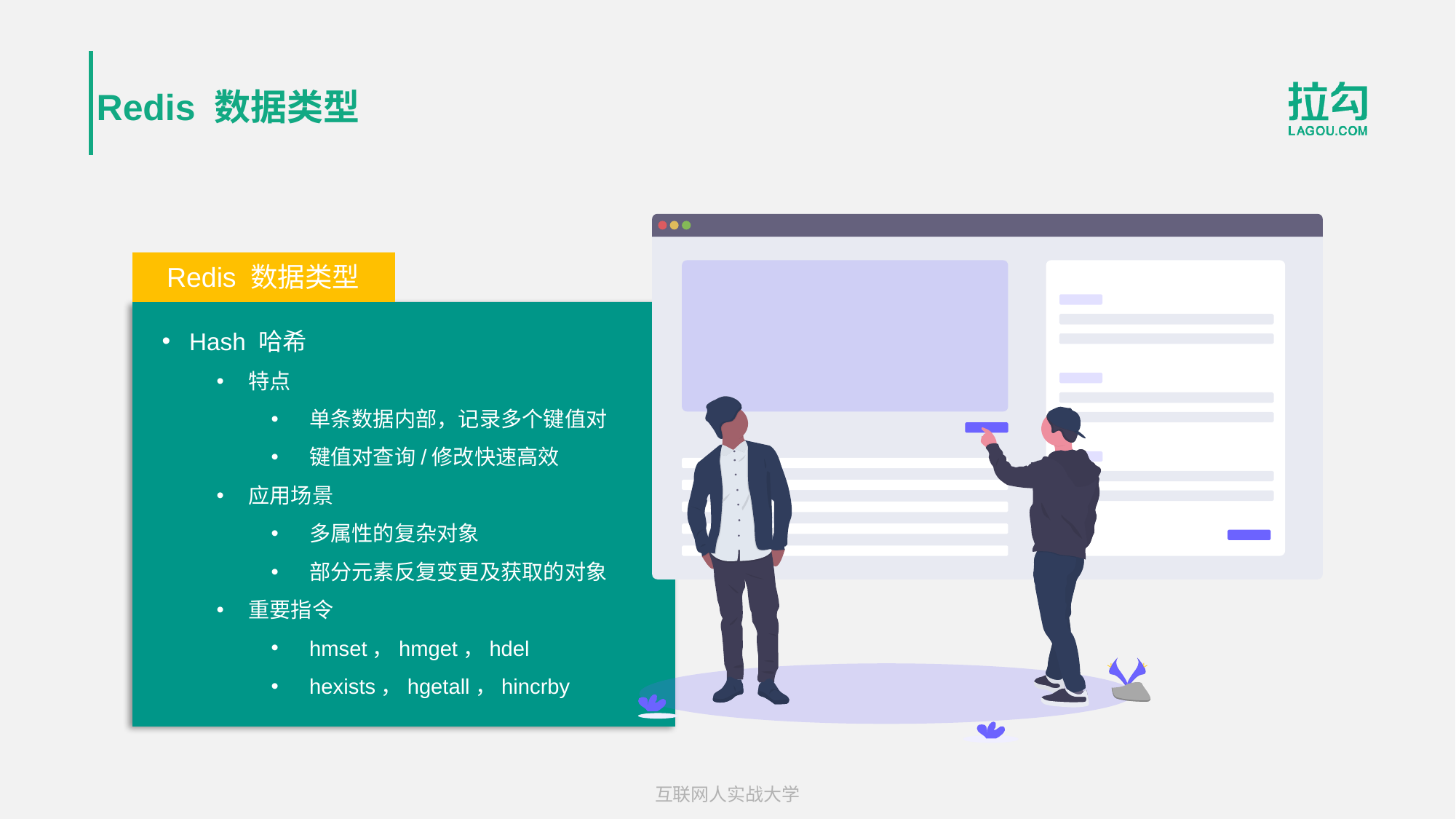

# Redis 数据类型

Redis 数据类型

Hash 哈希
特点
单条数据内部，记录多个键值对
键值对查询/修改快速高效
应用场景
多属性的复杂对象
部分元素反复变更及获取的对象
重要指令
hmset，hmget，hdel
hexists，hgetall，hincrby